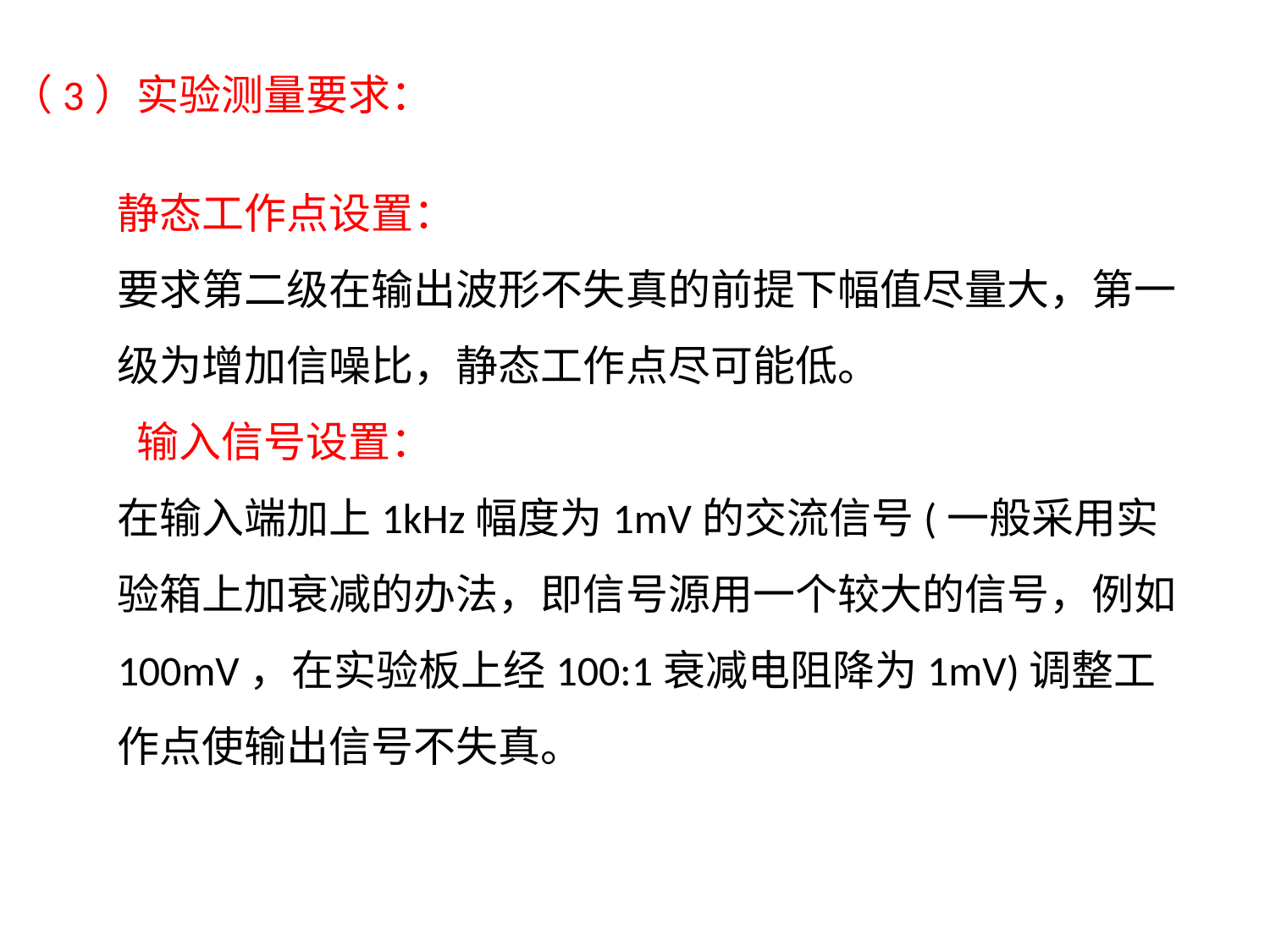

（3）实验测量要求：
静态工作点设置：
要求第二级在输出波形不失真的前提下幅值尽量大，第一级为增加信噪比，静态工作点尽可能低。
 输入信号设置：
在输入端加上1kHz幅度为1mV的交流信号(一般采用实验箱上加衰减的办法，即信号源用一个较大的信号，例如100mV，在实验板上经100:1衰减电阻降为1mV)调整工作点使输出信号不失真。